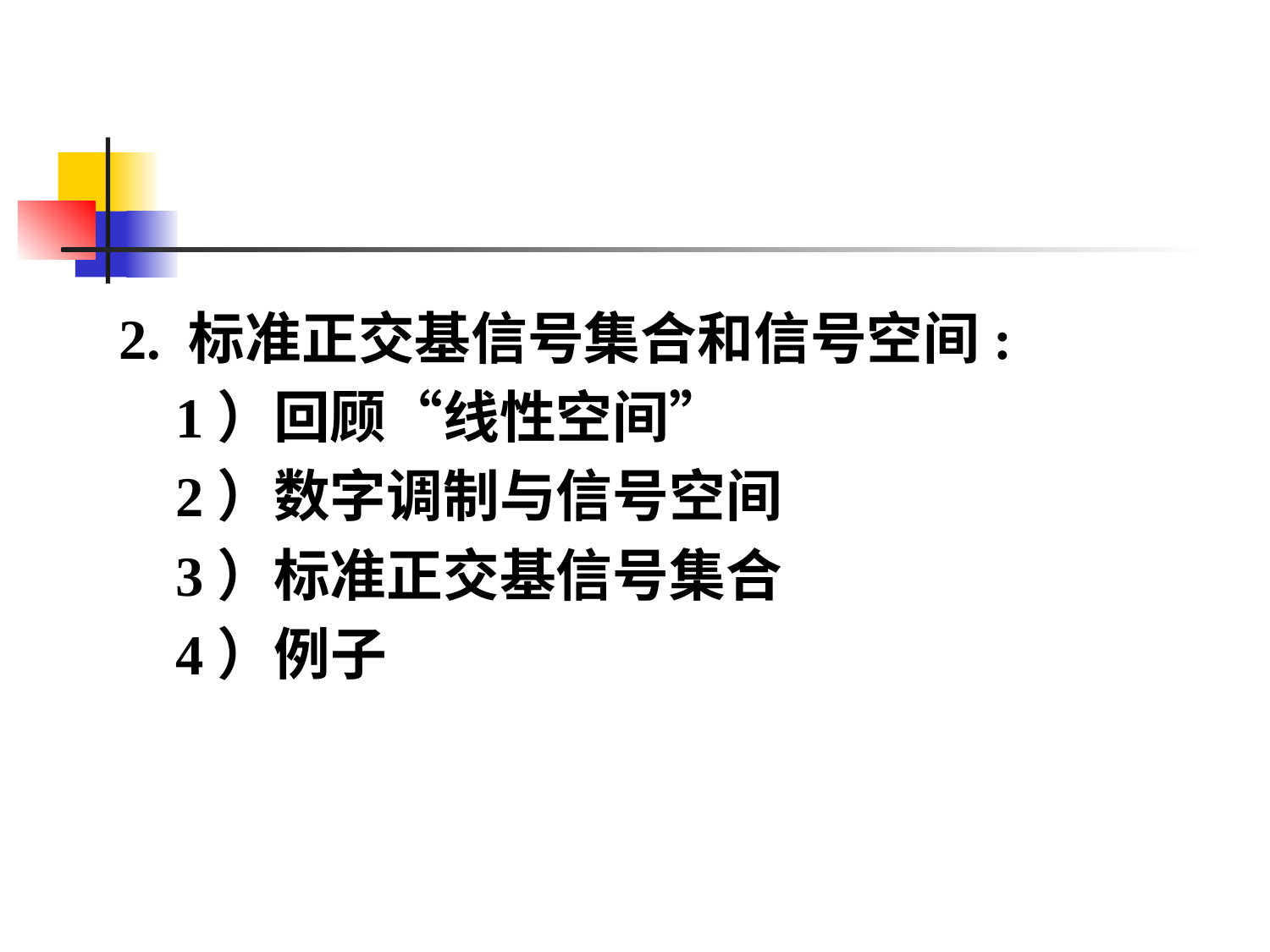

#
2. 标准正交基信号集合和信号空间:
    1）回顾“线性空间”
    2）数字调制与信号空间
    3）标准正交基信号集合
    4）例子